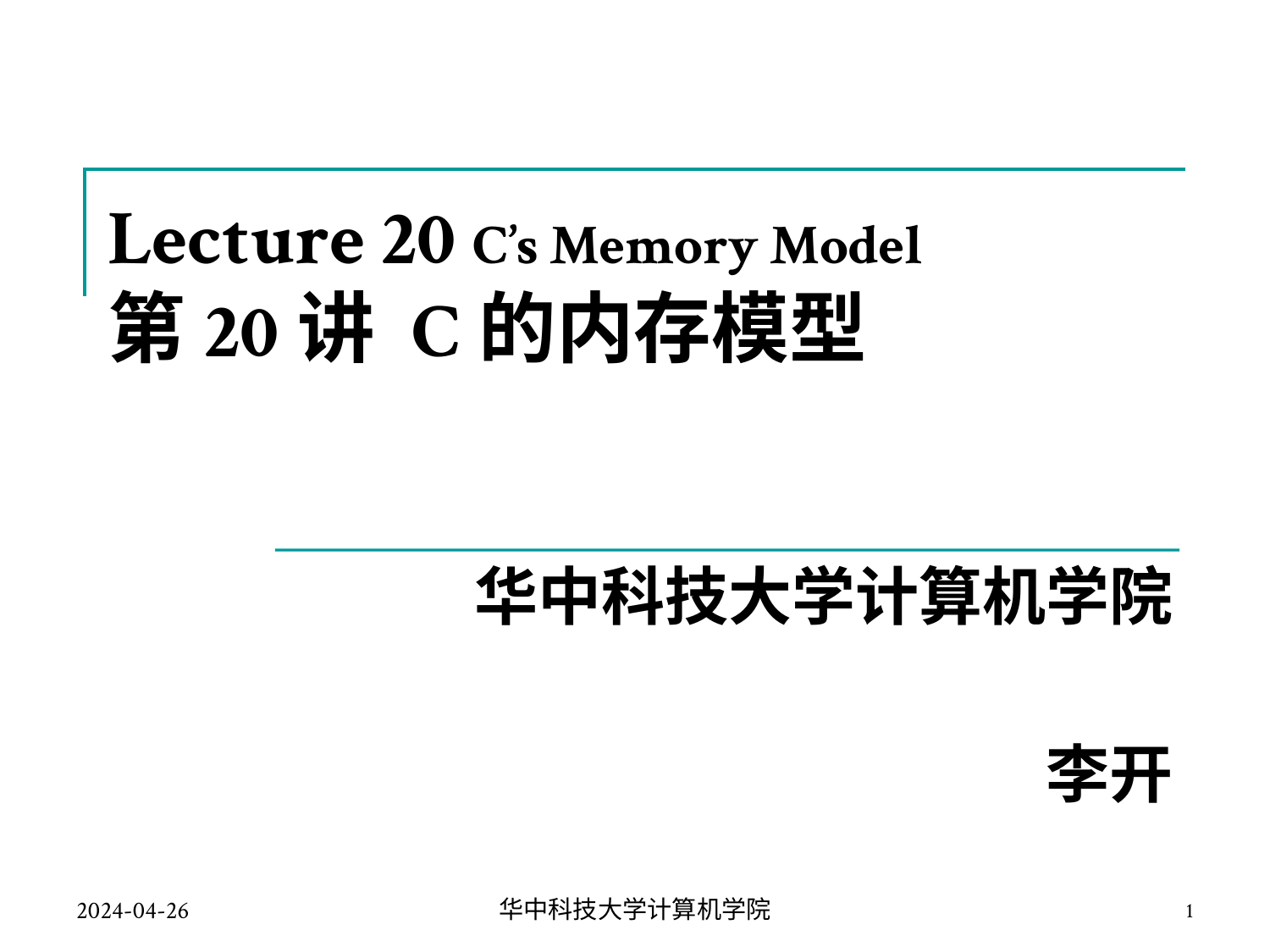

# Lecture 20 C’s Memory Model 第20讲 C的内存模型
华中科技大学计算机学院

李开
2024-04-26
华中科技大学计算机学院
1